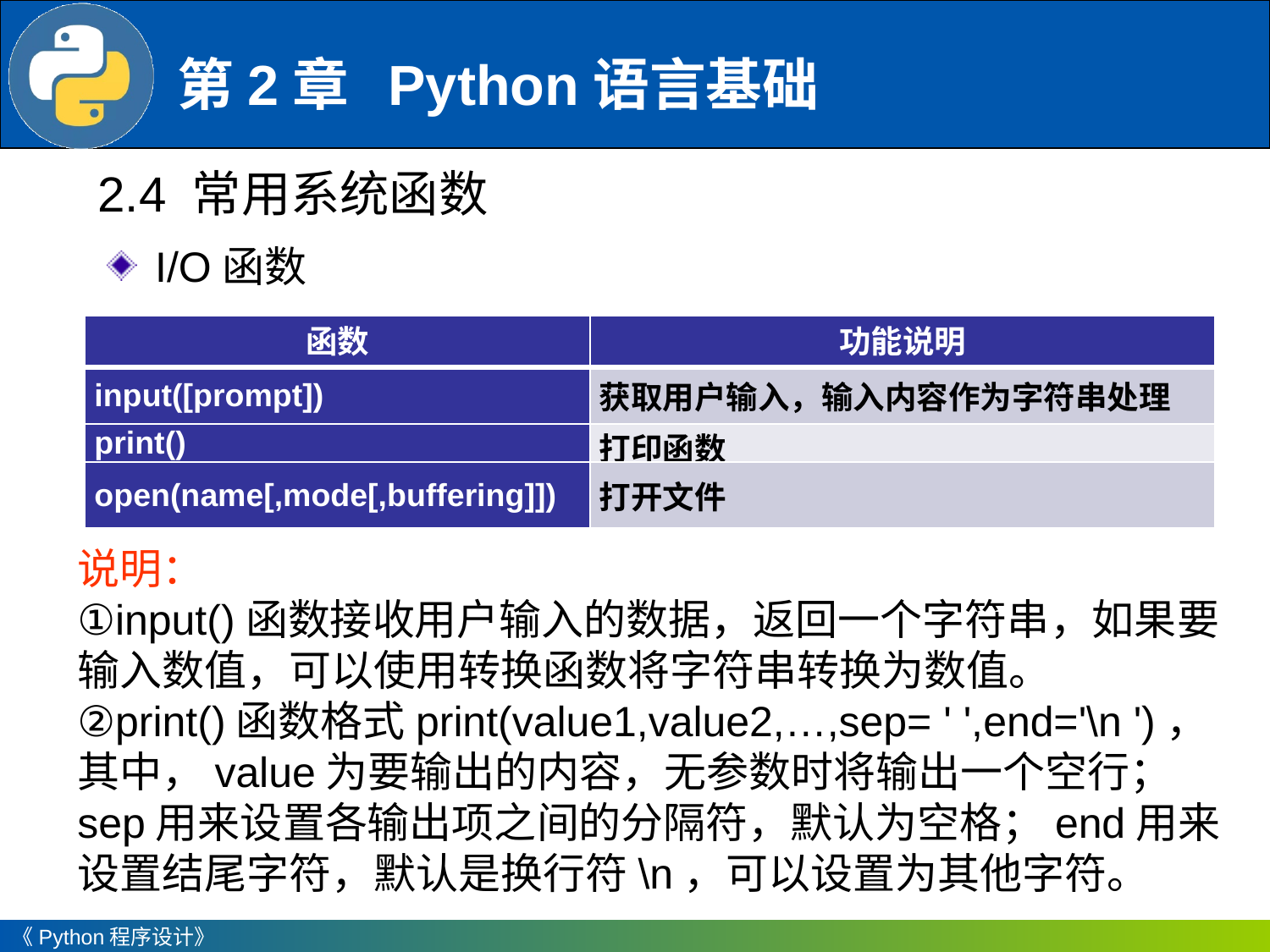

2.4 常用系统函数
I/O函数
| 函数 | 功能说明 |
| --- | --- |
| input([prompt]) | 获取用户输入，输入内容作为字符串处理 |
| print() | 打印函数 |
| open(name[,mode[,buffering]]) | 打开文件 |
说明：
①input()函数接收用户输入的数据，返回一个字符串，如果要输入数值，可以使用转换函数将字符串转换为数值。
②print()函数格式print(value1,value2,…,sep= ' ',end='\n ')，其中，value为要输出的内容，无参数时将输出一个空行；sep用来设置各输出项之间的分隔符，默认为空格；end用来设置结尾字符，默认是换行符\n，可以设置为其他字符。